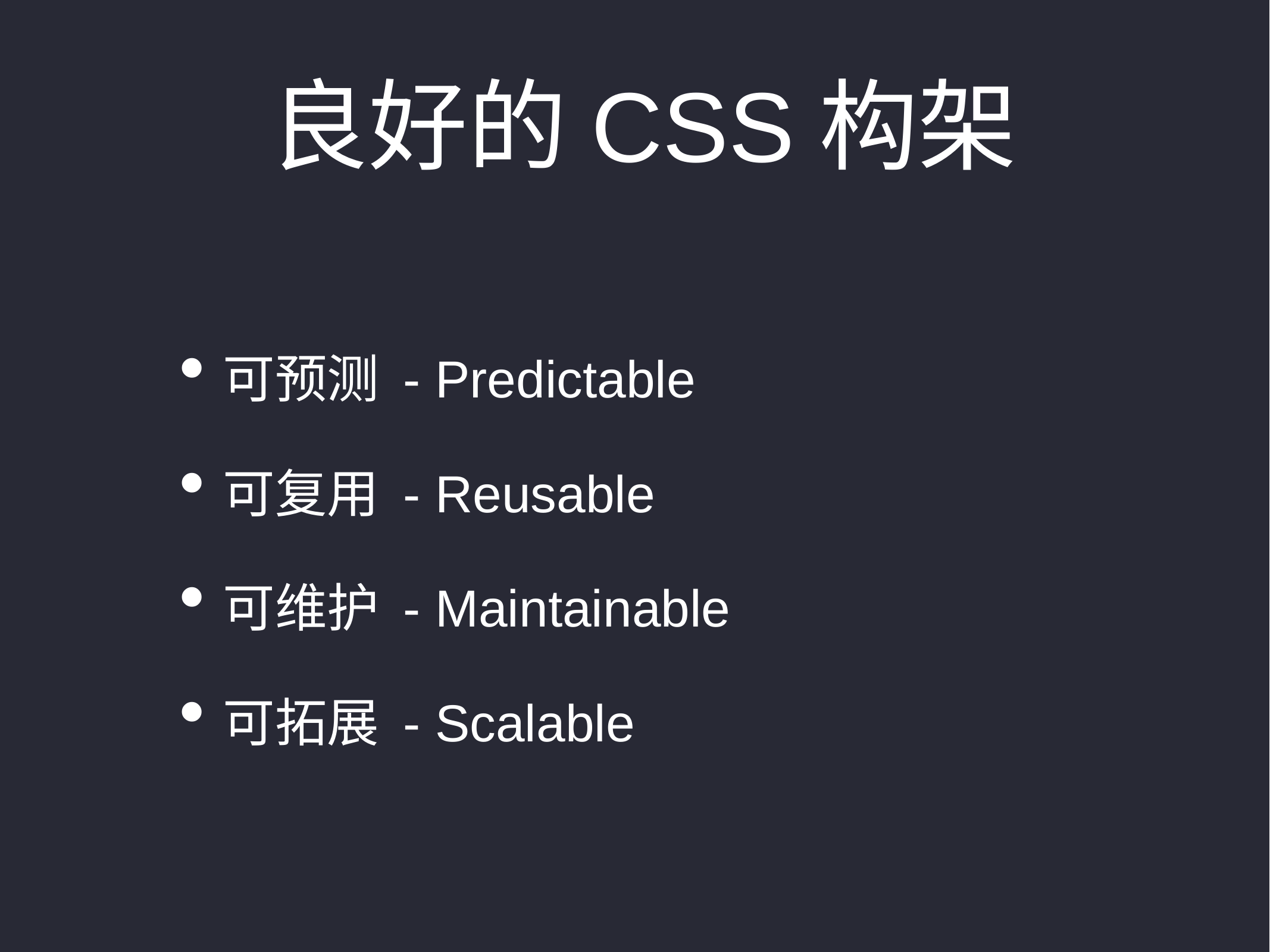

# 良好的CSS构架
可预测 - Predictable
可复用 - Reusable
可维护 - Maintainable
可拓展 - Scalable